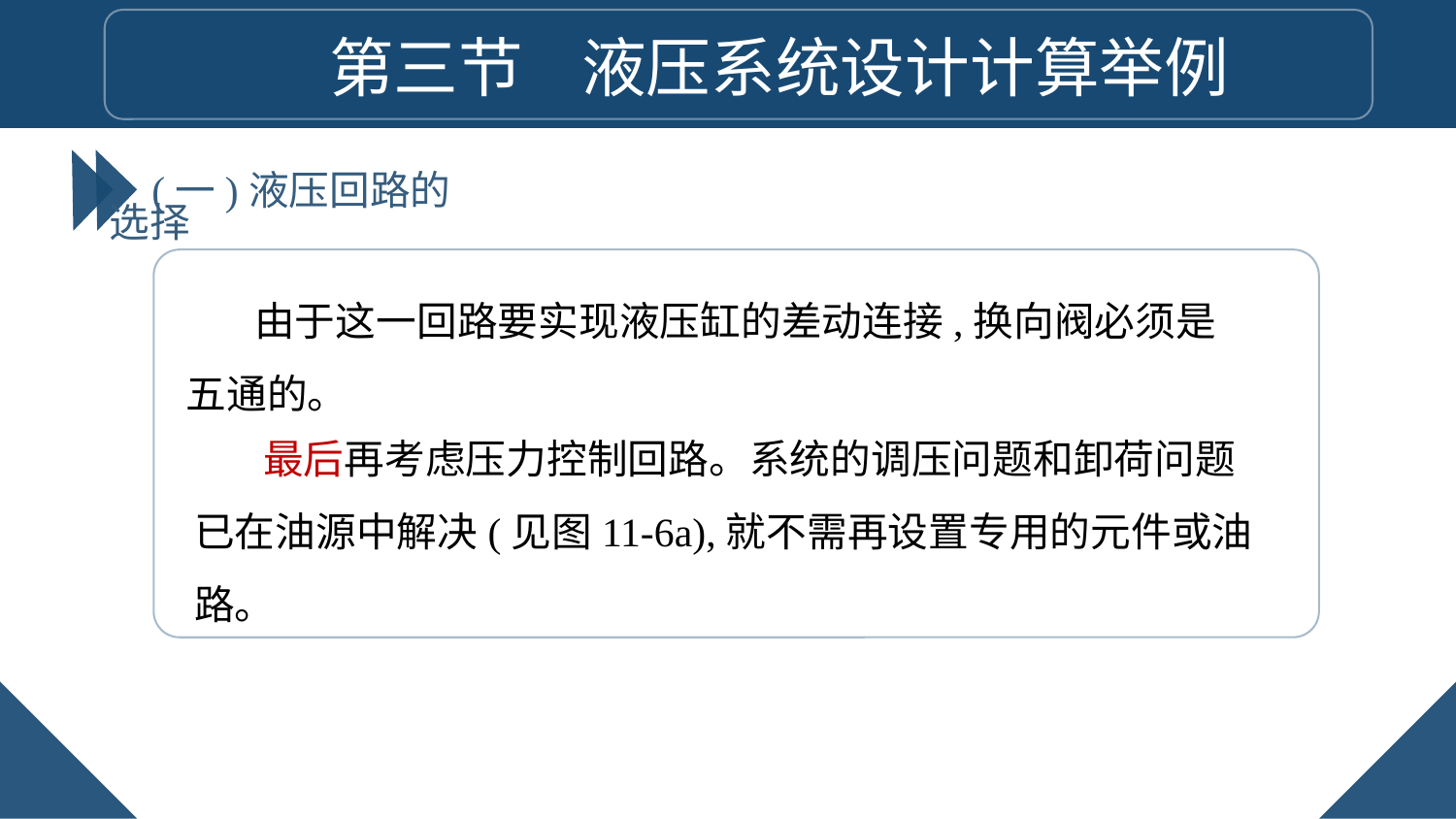

第三节    液压系统设计计算举例

(一)液压回路的选择

由于这一回路要实现液压缸的差动连接,换向阀必须是五通的。
最后再考虑压力控制回路。系统的调压问题和卸荷问题已在油源中解决(见图11-6a),就不需再设置专用的元件或油路。